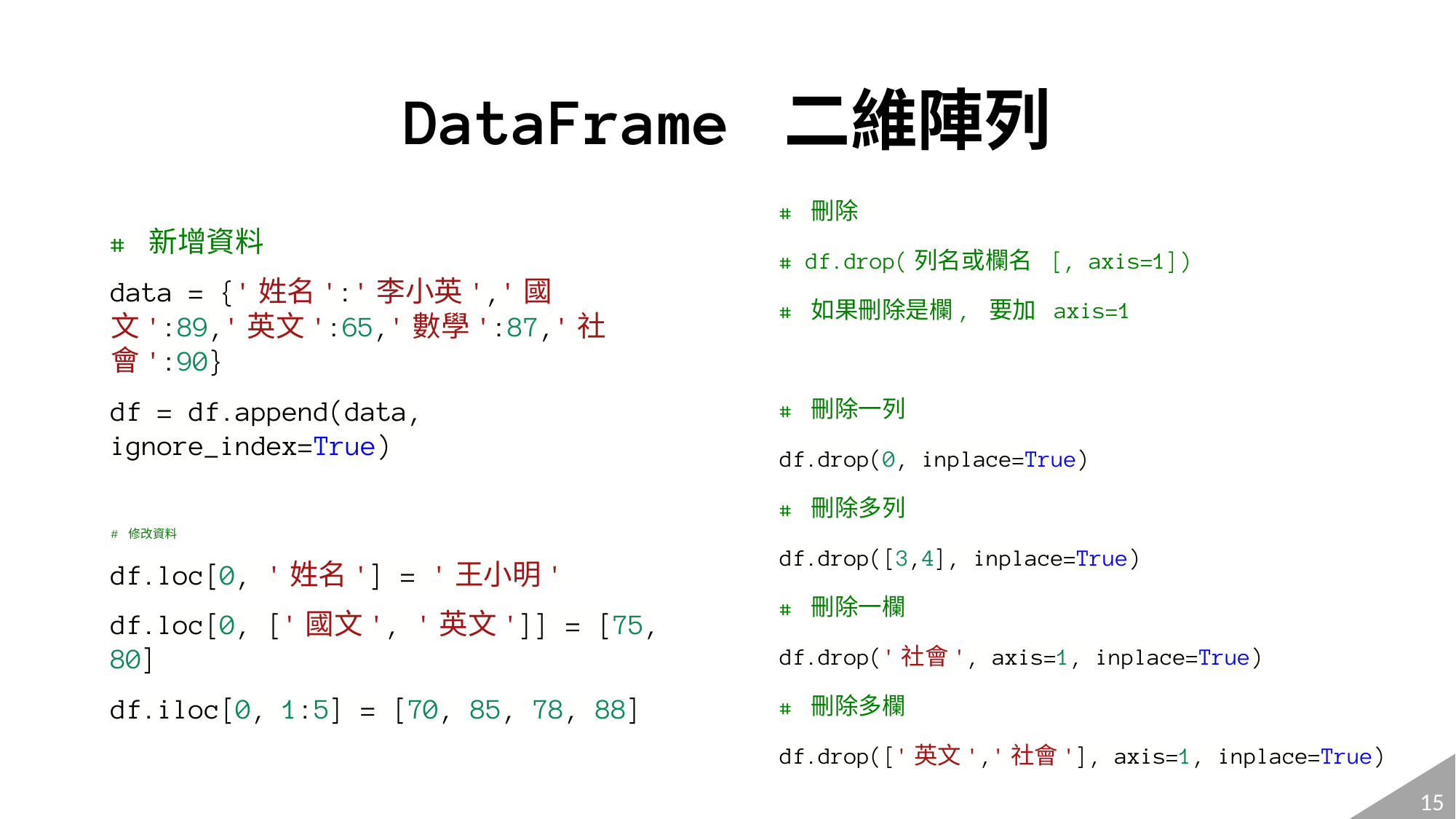

# DataFrame 二維陣列
# 刪除
# df.drop(列名或欄名 [, axis=1])
# 如果刪除是欄, 要加 axis=1

# 刪除一列
df.drop(0, inplace=True)
# 刪除多列
df.drop([3,4], inplace=True)
# 刪除一欄
df.drop('社會', axis=1, inplace=True)
# 刪除多欄
df.drop(['英文','社會'], axis=1, inplace=True)

# 新增資料
data = {'姓名':'李小英','國文':89,'英文':65,'數學':87,'社會':90}
df = df.append(data, ignore_index=True)

# 修改資料
df.loc[0, '姓名'] = '王小明'
df.loc[0, ['國文', '英文']] = [75, 80]
df.iloc[0, 1:5] = [70, 85, 78, 88]

15